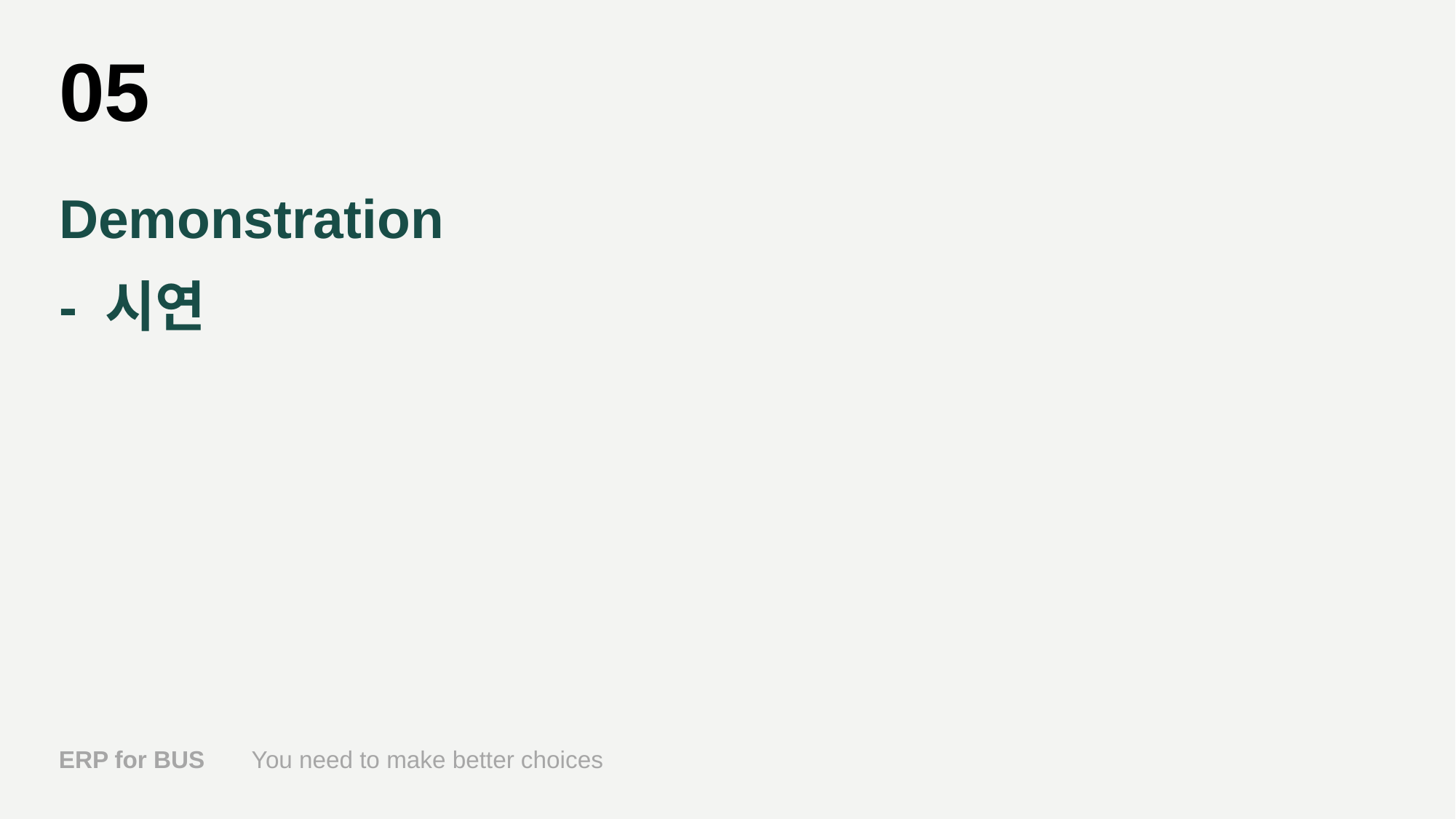

# 05 Demonstration ㅇ - 시연
ERP for BUS       You need to make better choices